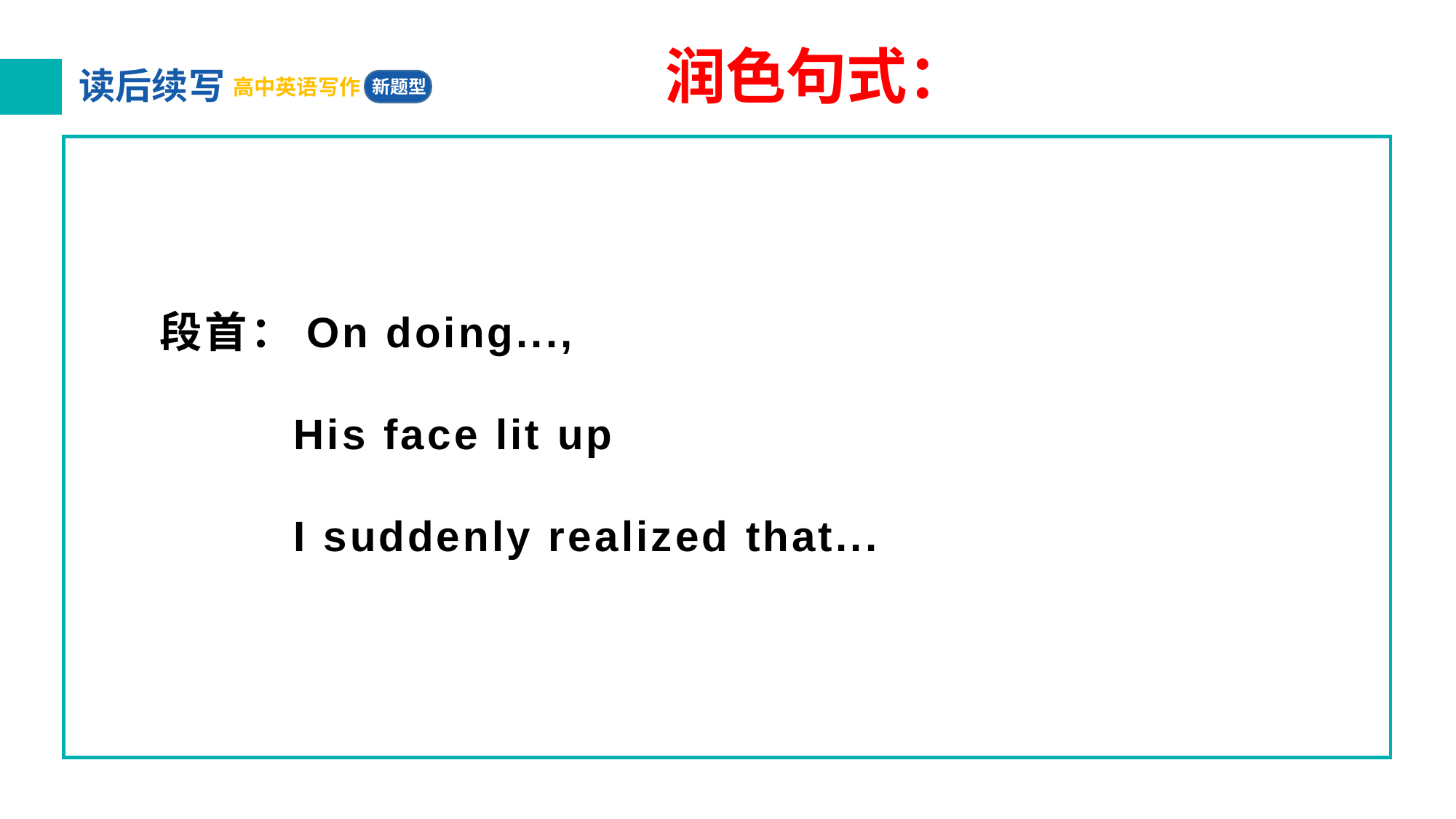

# 润色句式：
段首：On doing...,

         His face lit up

         I suddenly realized that...